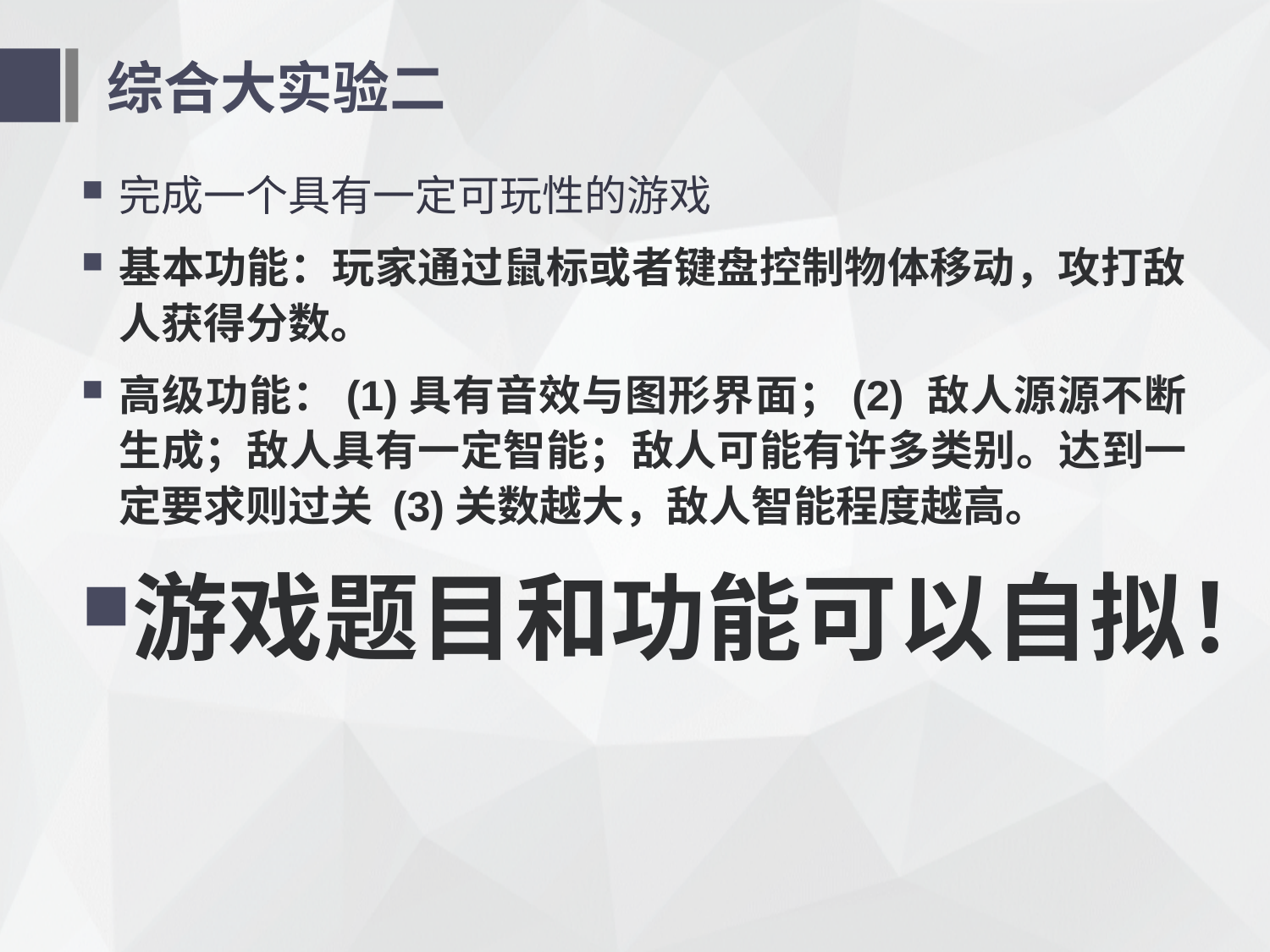

# 综合大实验二
完成一个具有一定可玩性的游戏
基本功能：玩家通过鼠标或者键盘控制物体移动，攻打敌人获得分数。
高级功能：(1)具有音效与图形界面；(2) 敌人源源不断生成；敌人具有一定智能；敌人可能有许多类别。达到一定要求则过关 (3)关数越大，敌人智能程度越高。
游戏题目和功能可以自拟！